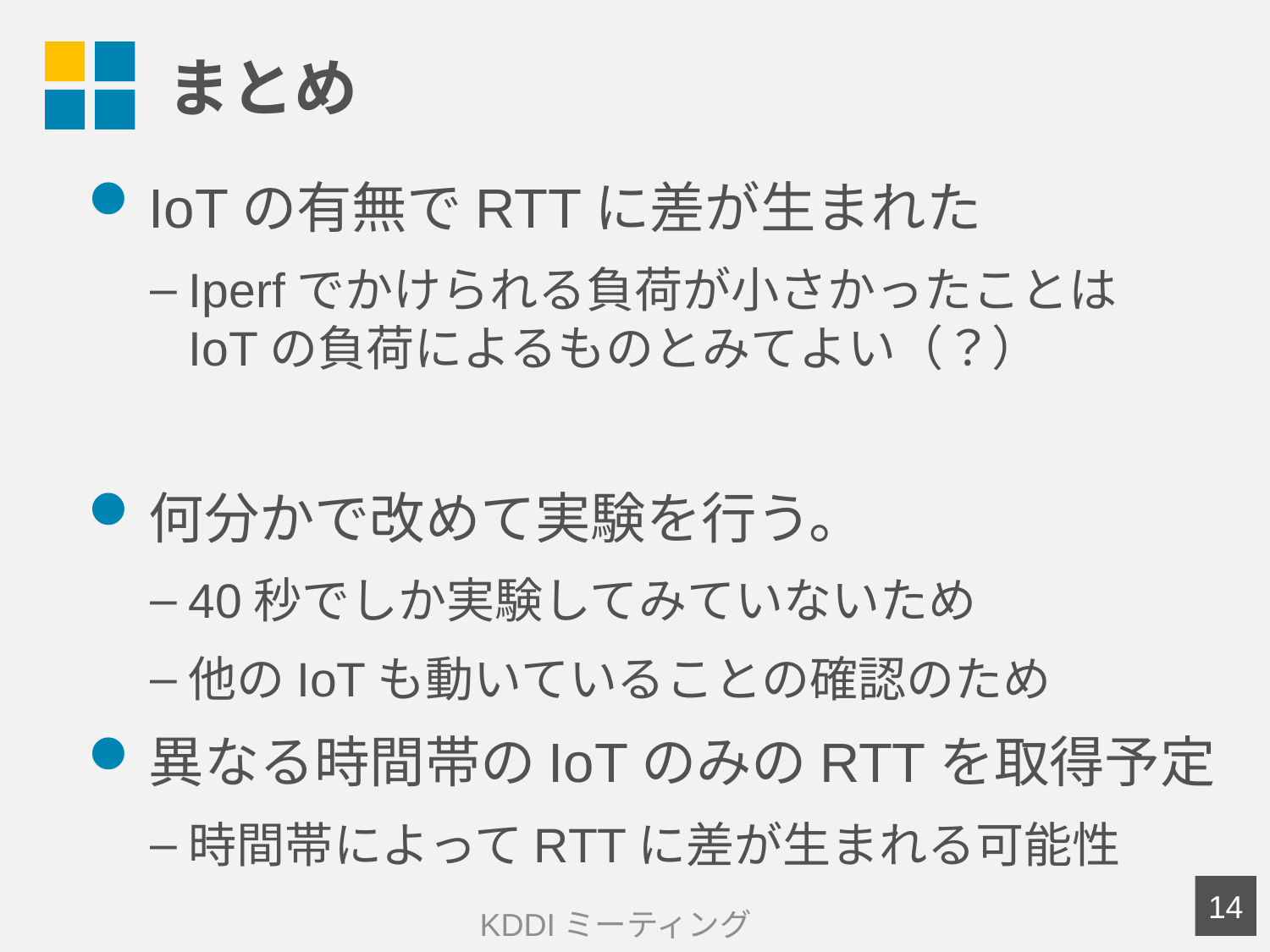

# まとめ
IoTの有無でRTTに差が生まれた
Iperfでかけられる負荷が小さかったことは
IoTの負荷によるものとみてよい（？）

何分かで改めて実験を行う。
40秒でしか実験してみていないため
他のIoTも動いていることの確認のため
異なる時間帯のIoTのみのRTTを取得予定
時間帯によってRTTに差が生まれる可能性
14
KDDIミーティング